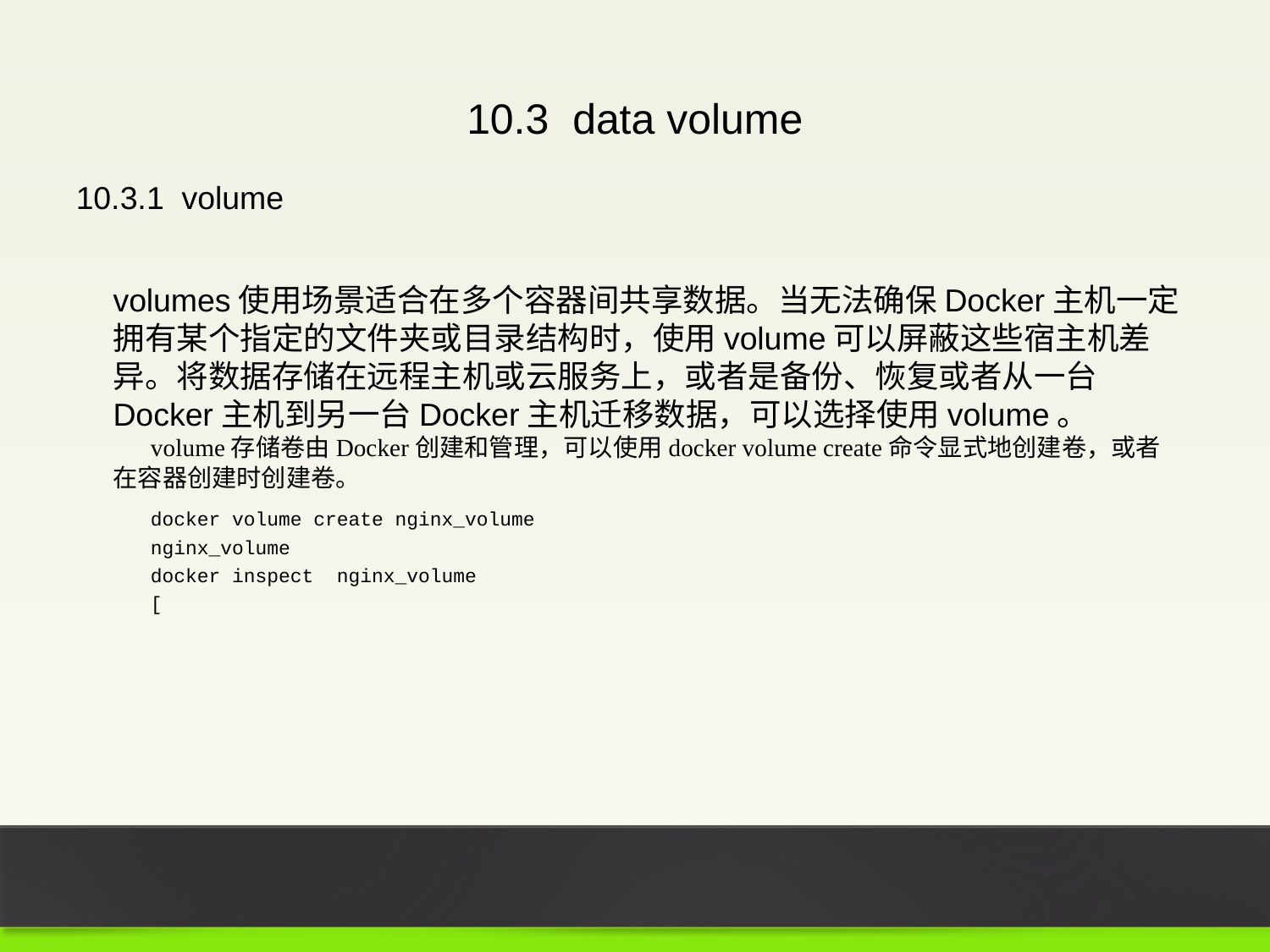

10.3  data volume
10.3.1  volume
volumes使用场景适合在多个容器间共享数据。当无法确保Docker主机一定拥有某个指定的文件夹或目录结构时，使用volume可以屏蔽这些宿主机差异。将数据存储在远程主机或云服务上，或者是备份、恢复或者从一台Docker主机到另一台Docker主机迁移数据，可以选择使用volume。
volume存储卷由Docker创建和管理，可以使用docker volume create命令显式地创建卷，或者在容器创建时创建卷。
docker volume create nginx_volume
nginx_volume
docker inspect  nginx_volume
[